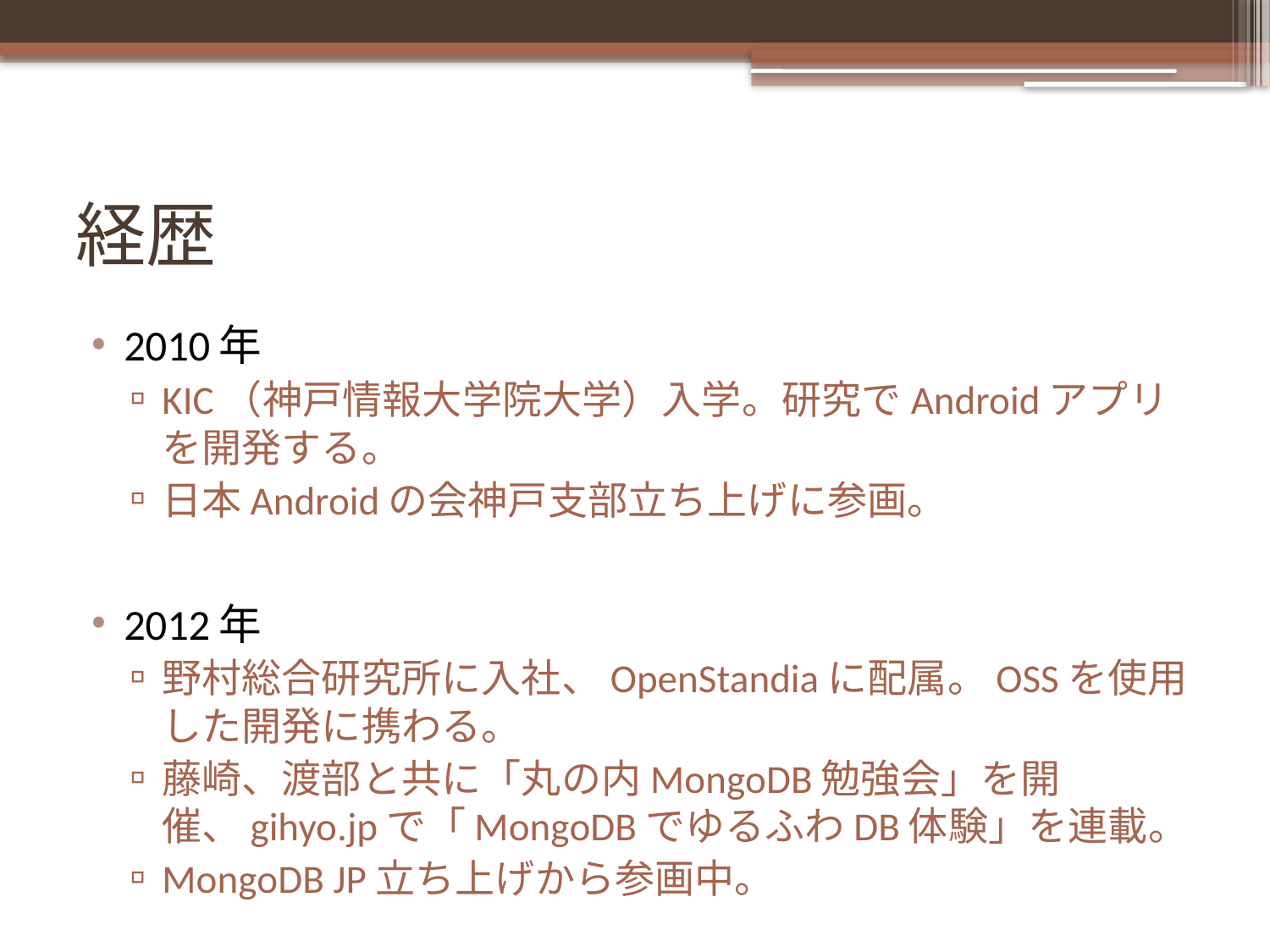

# 経歴
2010年
KIC（神戸情報大学院大学）入学。研究でAndroidアプリを開発する。
日本Androidの会神戸支部立ち上げに参画。

2012年
野村総合研究所に入社、OpenStandiaに配属。OSSを使用した開発に携わる。
藤崎、渡部と共に「丸の内MongoDB勉強会」を開催、gihyo.jpで「MongoDBでゆるふわDB体験」を連載。
MongoDB JP立ち上げから参画中。